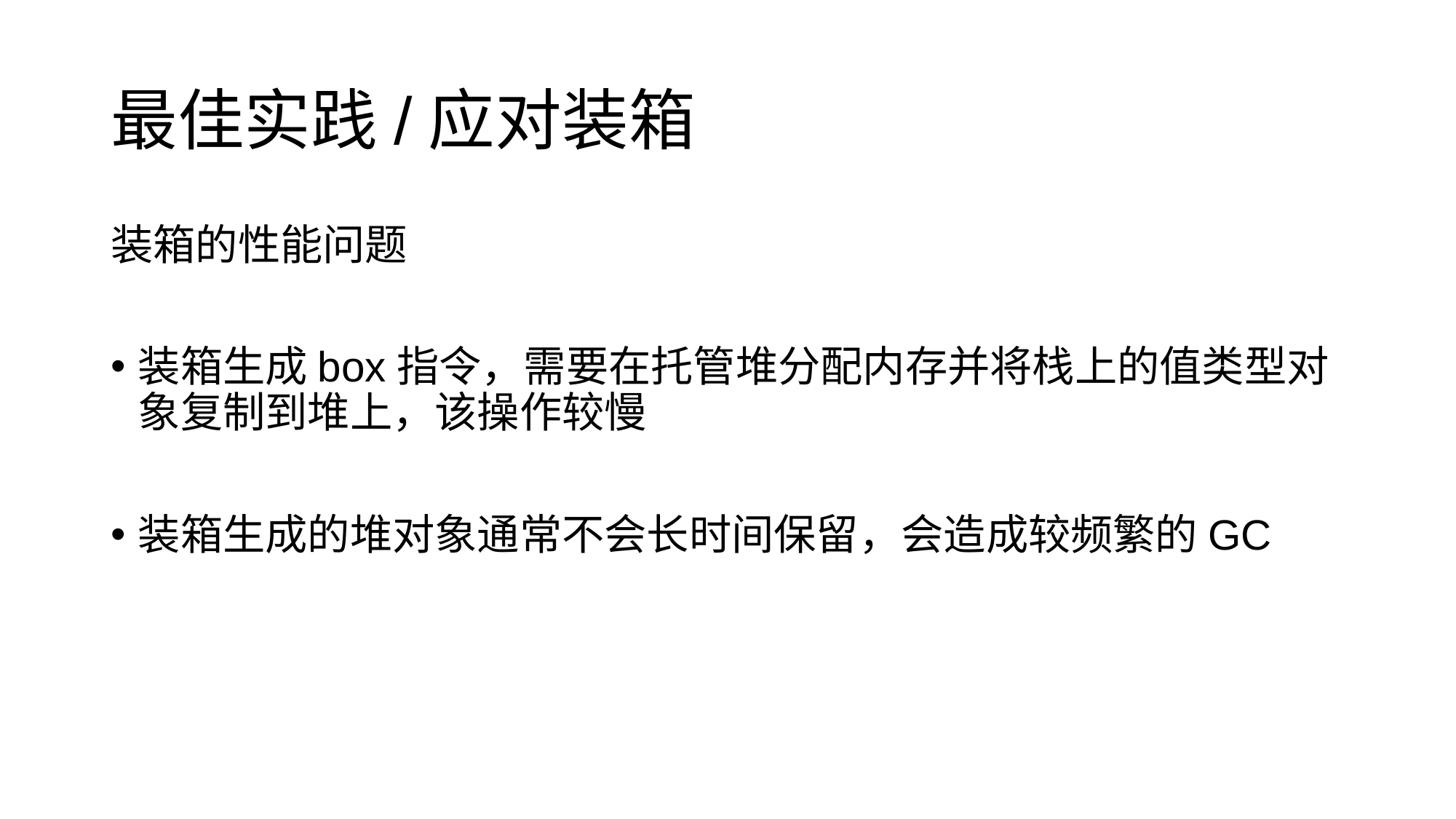

# 最佳实践/应对装箱
装箱的性能问题

装箱生成box指令，需要在托管堆分配内存并将栈上的值类型对象复制到堆上，该操作较慢

装箱生成的堆对象通常不会长时间保留，会造成较频繁的GC